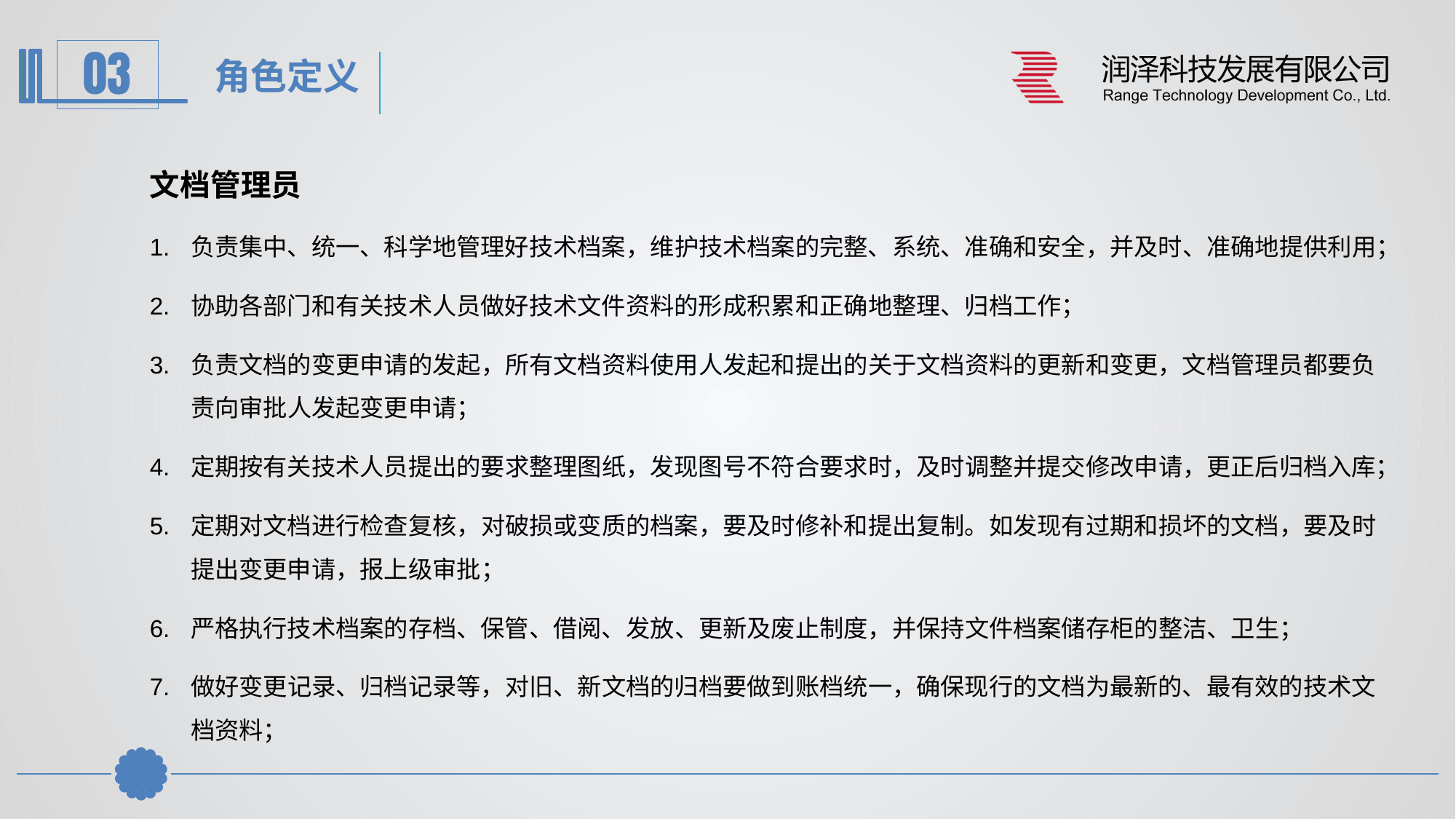

角色定义
文档管理员
负责集中、统一、科学地管理好技术档案，维护技术档案的完整、系统、准确和安全，并及时、准确地提供利用；
协助各部门和有关技术人员做好技术文件资料的形成积累和正确地整理、归档工作；
负责文档的变更申请的发起，所有文档资料使用人发起和提出的关于文档资料的更新和变更，文档管理员都要负责向审批人发起变更申请；
定期按有关技术人员提出的要求整理图纸，发现图号不符合要求时，及时调整并提交修改申请，更正后归档入库；
定期对文档进行检查复核，对破损或变质的档案，要及时修补和提出复制。如发现有过期和损坏的文档，要及时提出变更申请，报上级审批；
严格执行技术档案的存档、保管、借阅、发放、更新及废止制度，并保持文件档案储存柜的整洁、卫生；
做好变更记录、归档记录等，对旧、新文档的归档要做到账档统一，确保现行的文档为最新的、最有效的技术文档资料；
11